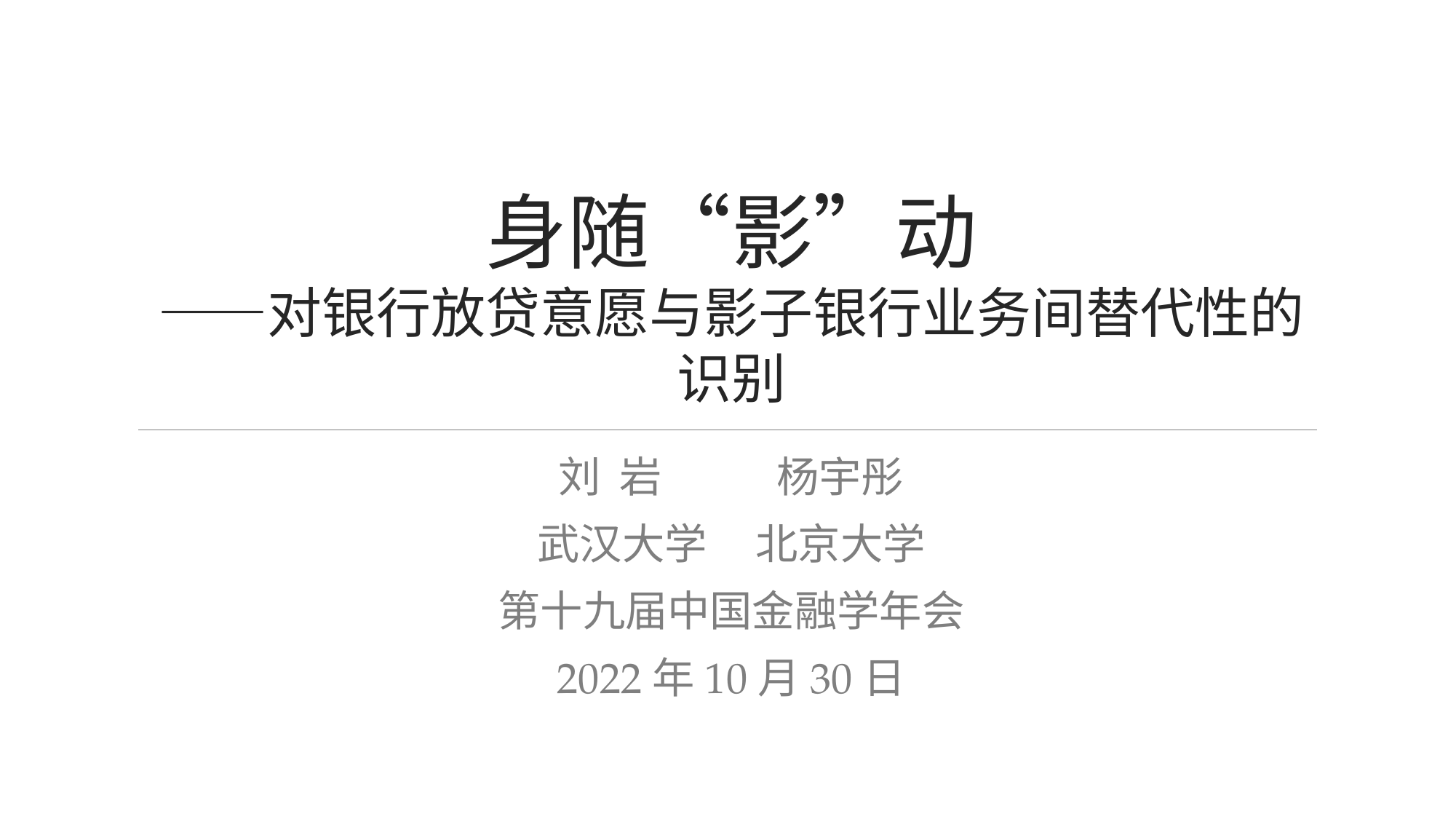

# 身随“影”动 ——对银行放贷意愿与影子银行业务间替代性的识别
刘  岩		杨宇彤
武汉大学	北京大学
第十九届中国金融学年会
2022年10月30日